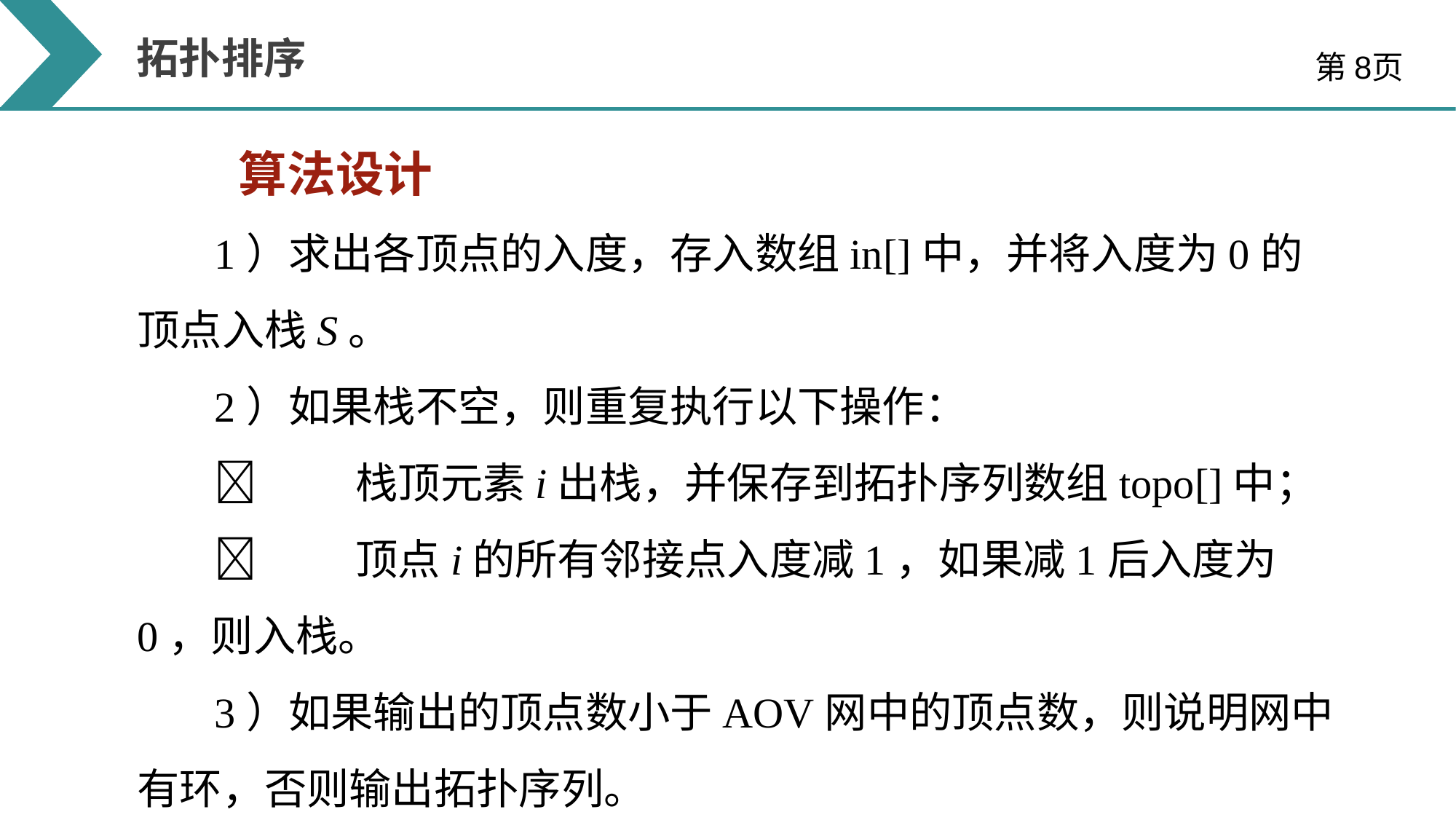

拓扑排序
第8页
  算法设计
1）求出各顶点的入度，存入数组in[]中，并将入度为0的顶点入栈S。
2）如果栈不空，则重复执行以下操作：
•	栈顶元素i出栈，并保存到拓扑序列数组topo[]中；
•   	顶点i的所有邻接点入度减1，如果减1后入度为0，则入栈。
3）如果输出的顶点数小于AOV网中的顶点数，则说明网中有环，否则输出拓扑序列。